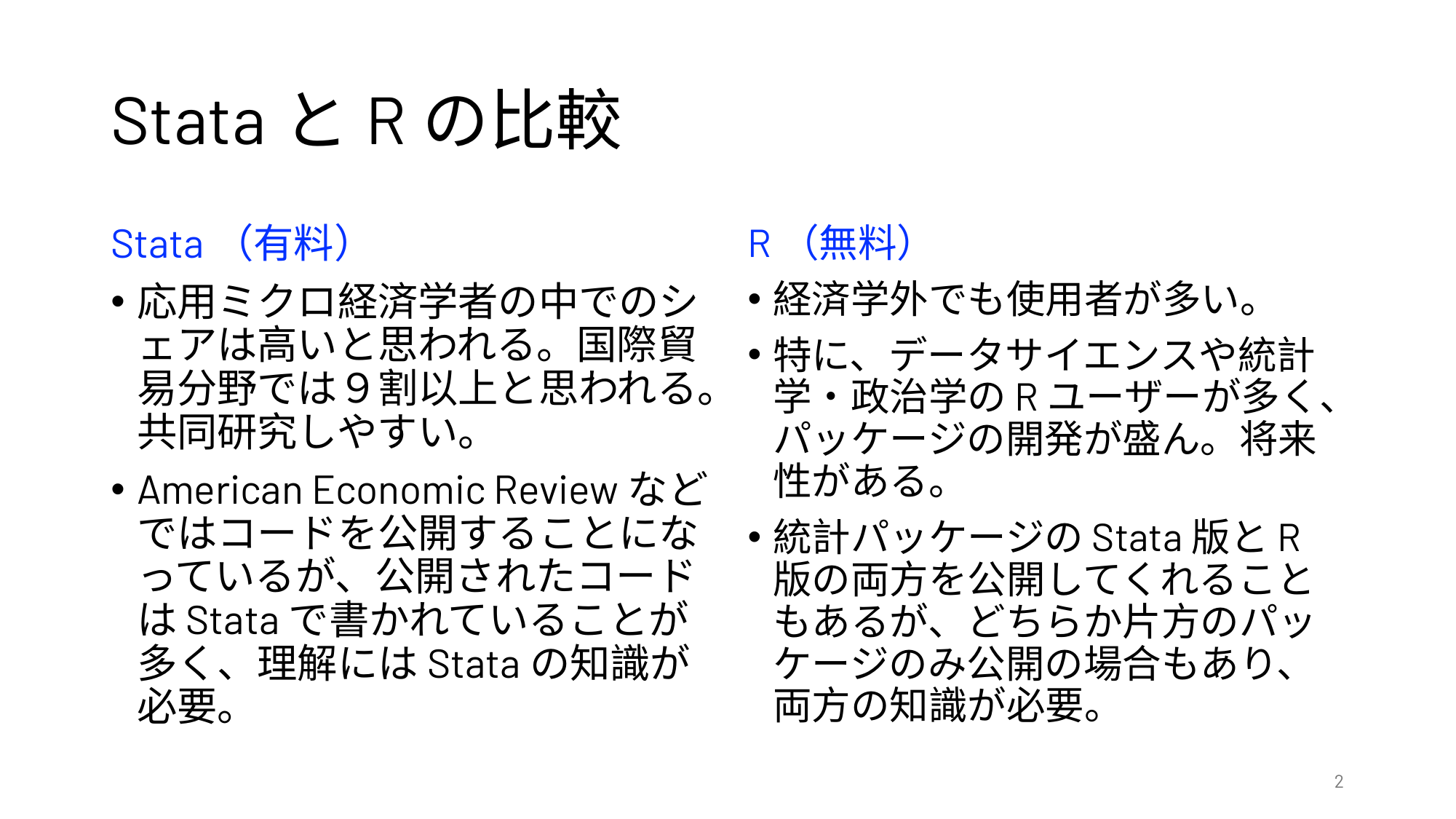

# StataとRの比較
Stata（有料）
応用ミクロ経済学者の中でのシェアは高いと思われる。国際貿易分野では９割以上と思われる。共同研究しやすい。
American Economic Reviewなどではコードを公開することになっているが、公開されたコードはStataで書かれていることが多く、理解にはStataの知識が必要。

R（無料）
経済学外でも使用者が多い。
特に、データサイエンスや統計学・政治学のRユーザーが多く、パッケージの開発が盛ん。将来性がある。
統計パッケージのStata版とR版の両方を公開してくれることもあるが、どちらか片方のパッケージのみ公開の場合もあり、両方の知識が必要。
2